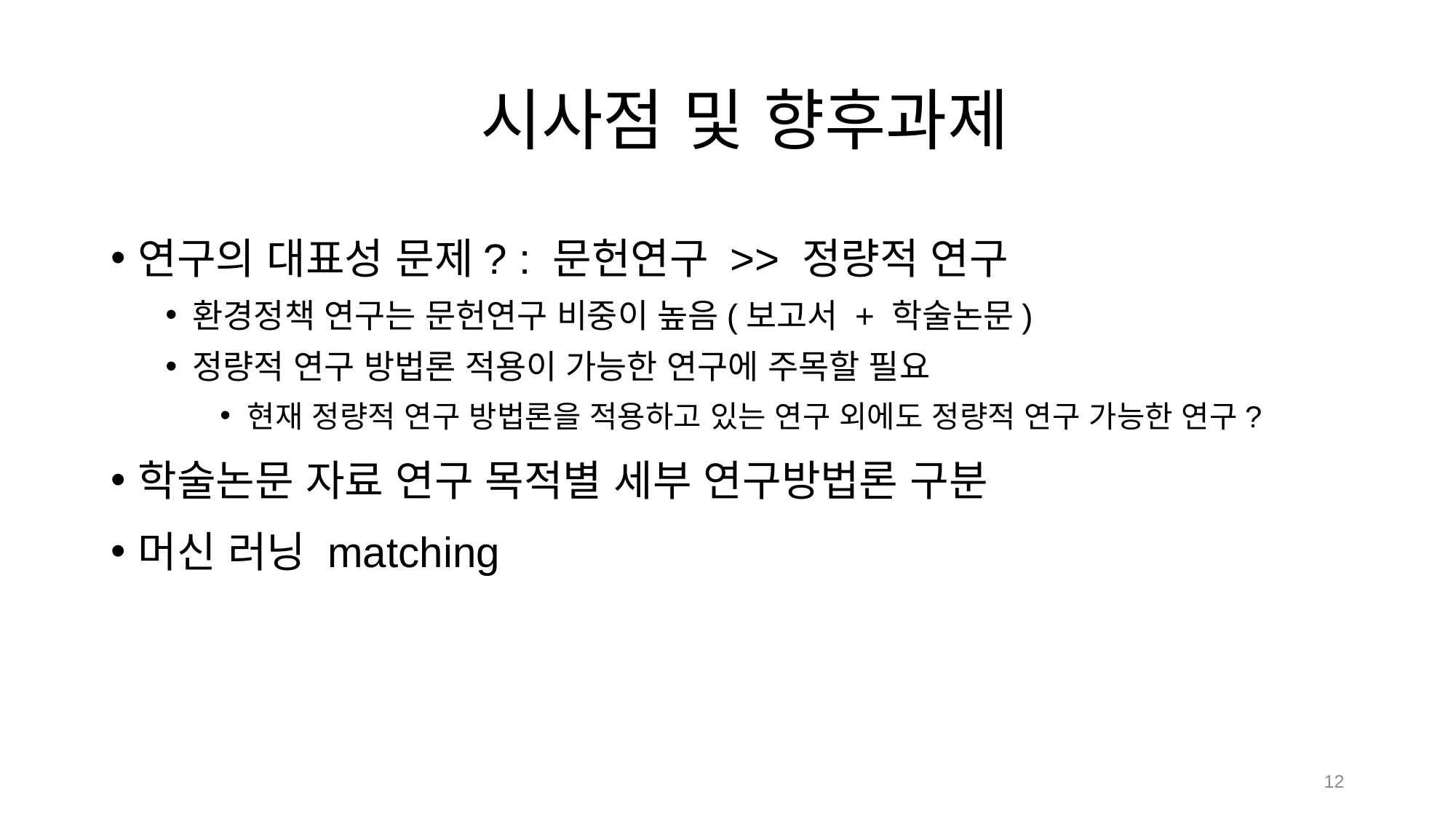

# 시사점 및 향후과제
연구의 대표성 문제? : 문헌연구 >> 정량적 연구
환경정책 연구는 문헌연구 비중이 높음(보고서 + 학술논문)
정량적 연구 방법론 적용이 가능한 연구에 주목할 필요
현재 정량적 연구 방법론을 적용하고 있는 연구 외에도 정량적 연구 가능한 연구?
학술논문 자료 연구 목적별 세부 연구방법론 구분
머신 러닝 matching

12